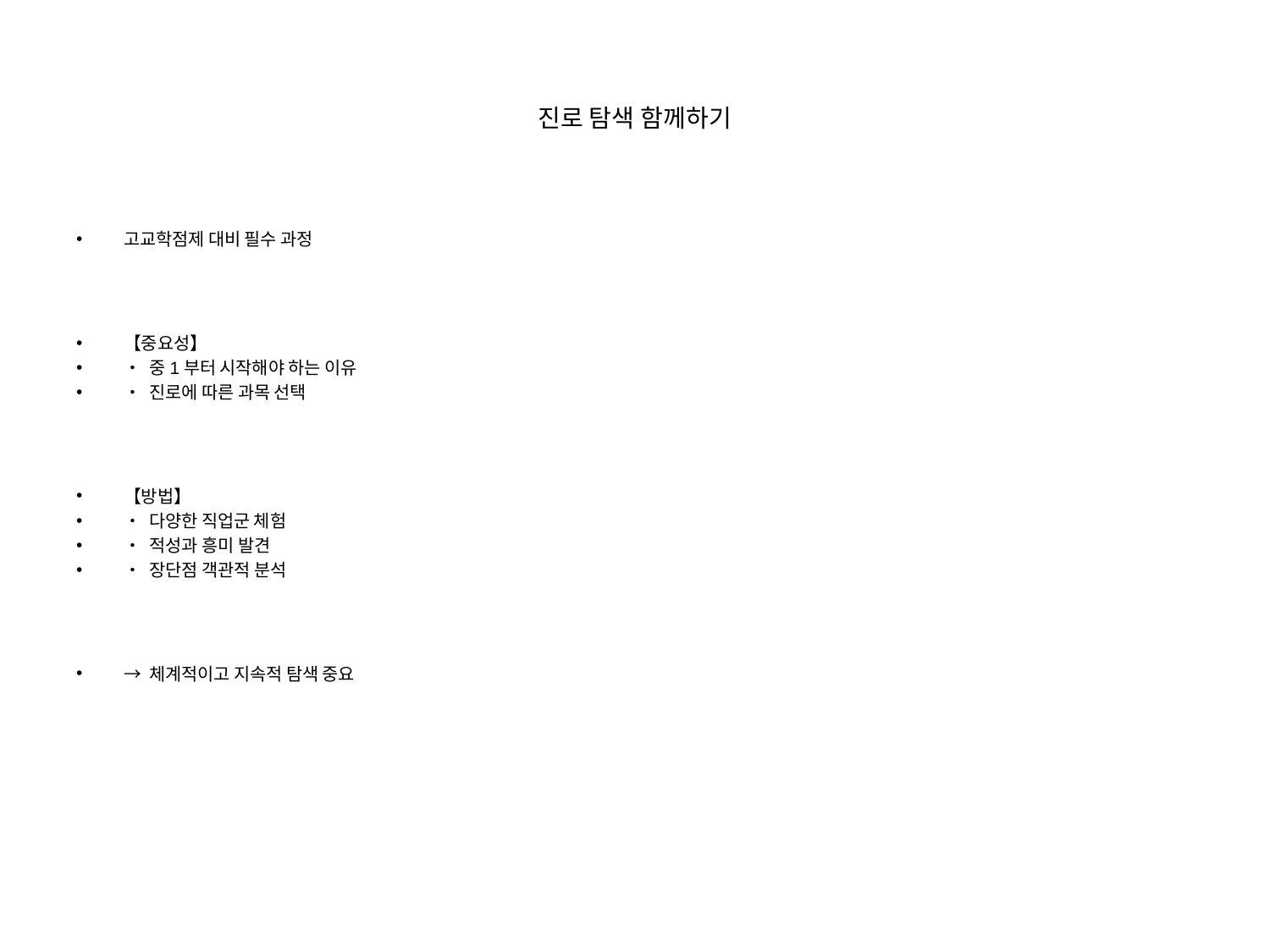

# 진로 탐색 함께하기
고교학점제 대비 필수 과정

【중요성】
• 중1부터 시작해야 하는 이유
• 진로에 따른 과목 선택

【방법】
• 다양한 직업군 체험
• 적성과 흥미 발견
• 장단점 객관적 분석

→ 체계적이고 지속적 탐색 중요